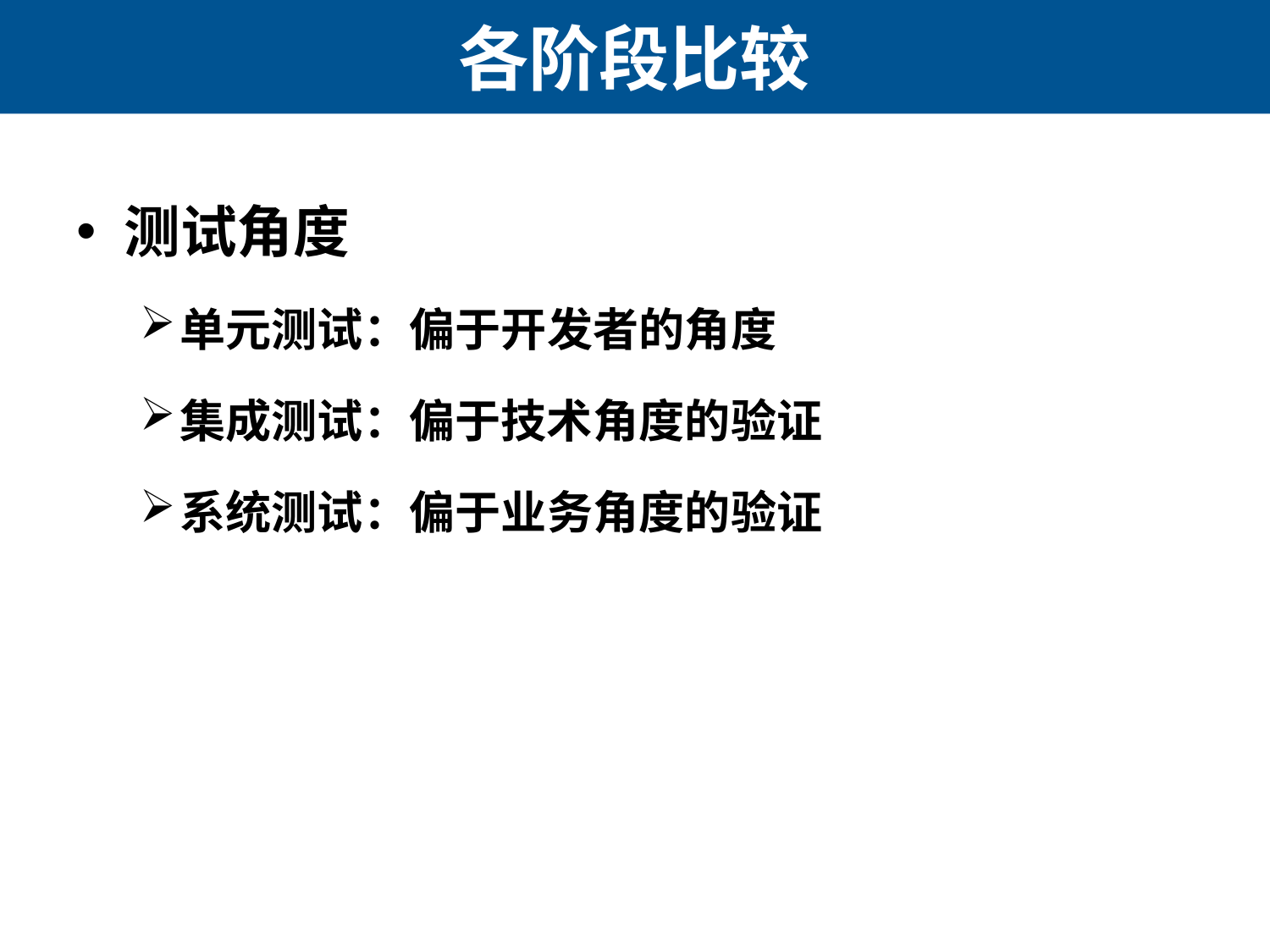

# 各阶段比较
测试角度
单元测试：偏于开发者的角度
集成测试：偏于技术角度的验证
系统测试：偏于业务角度的验证